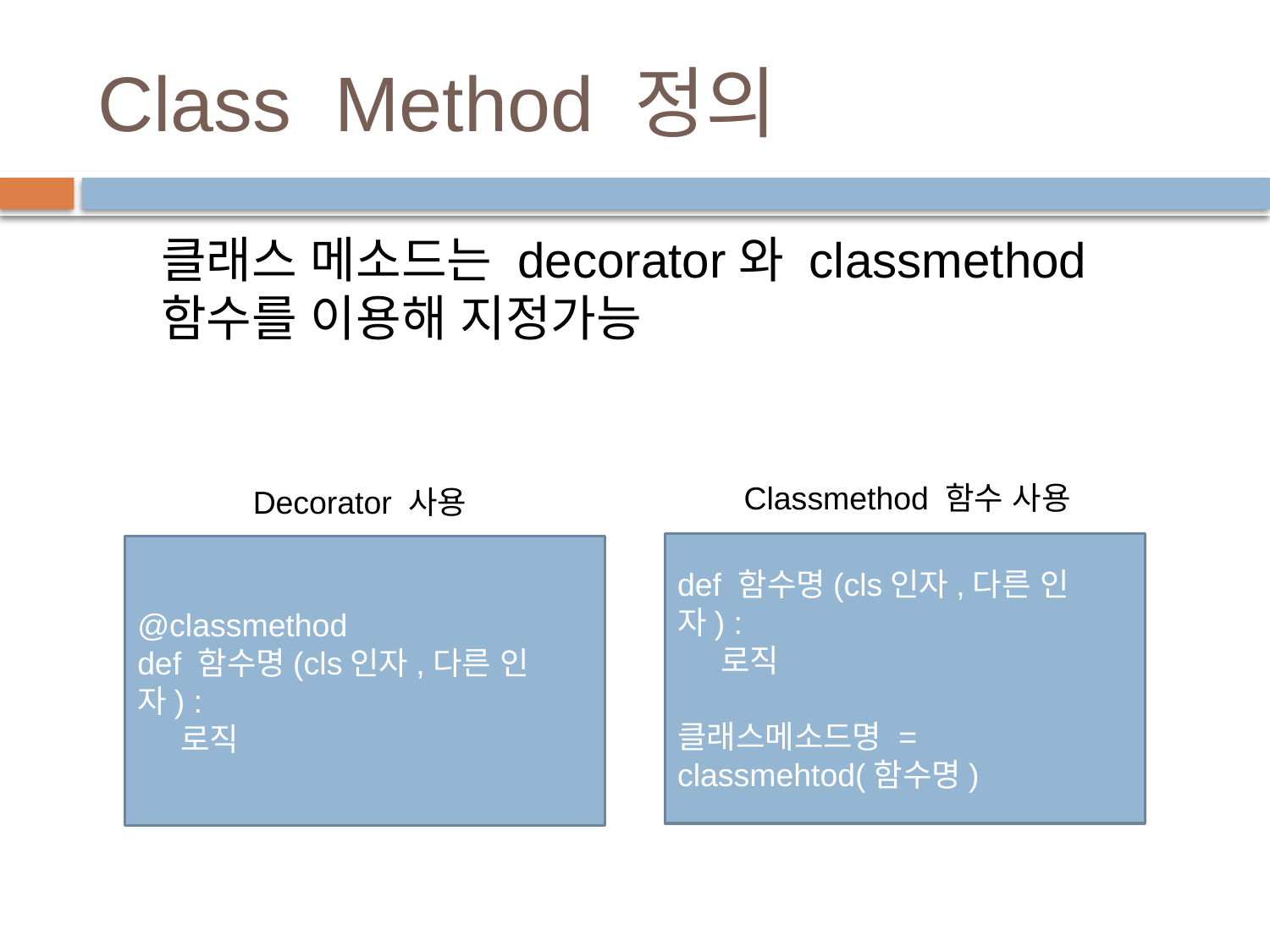

# Class  Method 정의
클래스 메소드는 decorator와 classmethod 함수를 이용해 지정가능

Classmethod 함수 사용
Decorator 사용
def 함수명(cls인자,다른 인자) :
    로직

클래스메소드명 = classmehtod(함수명)
@classmethod
def 함수명(cls인자,다른 인자) :
    로직